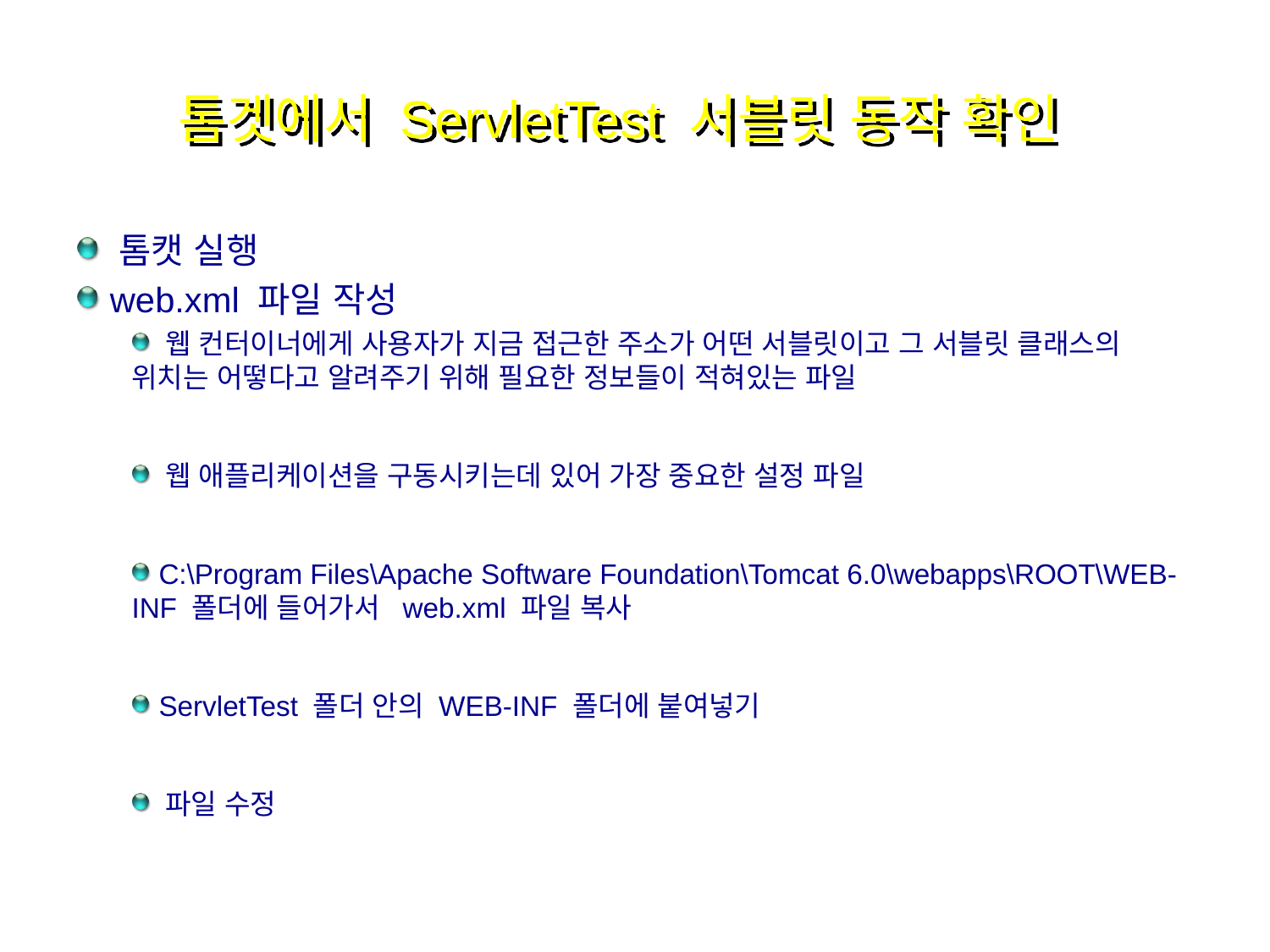

# 톰겟에서 ServletTest 서블릿 동작 확인
 톰캣 실행
 web.xml 파일 작성
 웹 컨터이너에게 사용자가 지금 접근한 주소가 어떤 서블릿이고 그 서블릿 클래스의 위치는 어떻다고 알려주기 위해 필요한 정보들이 적혀있는 파일

 웹 애플리케이션을 구동시키는데 있어 가장 중요한 설정 파일

 C:\Program Files\Apache Software Foundation\Tomcat 6.0\webapps\ROOT\WEB-INF 폴더에 들어가서  web.xml 파일 복사

 ServletTest 폴더 안의 WEB-INF 폴더에 붙여넣기

 파일 수정